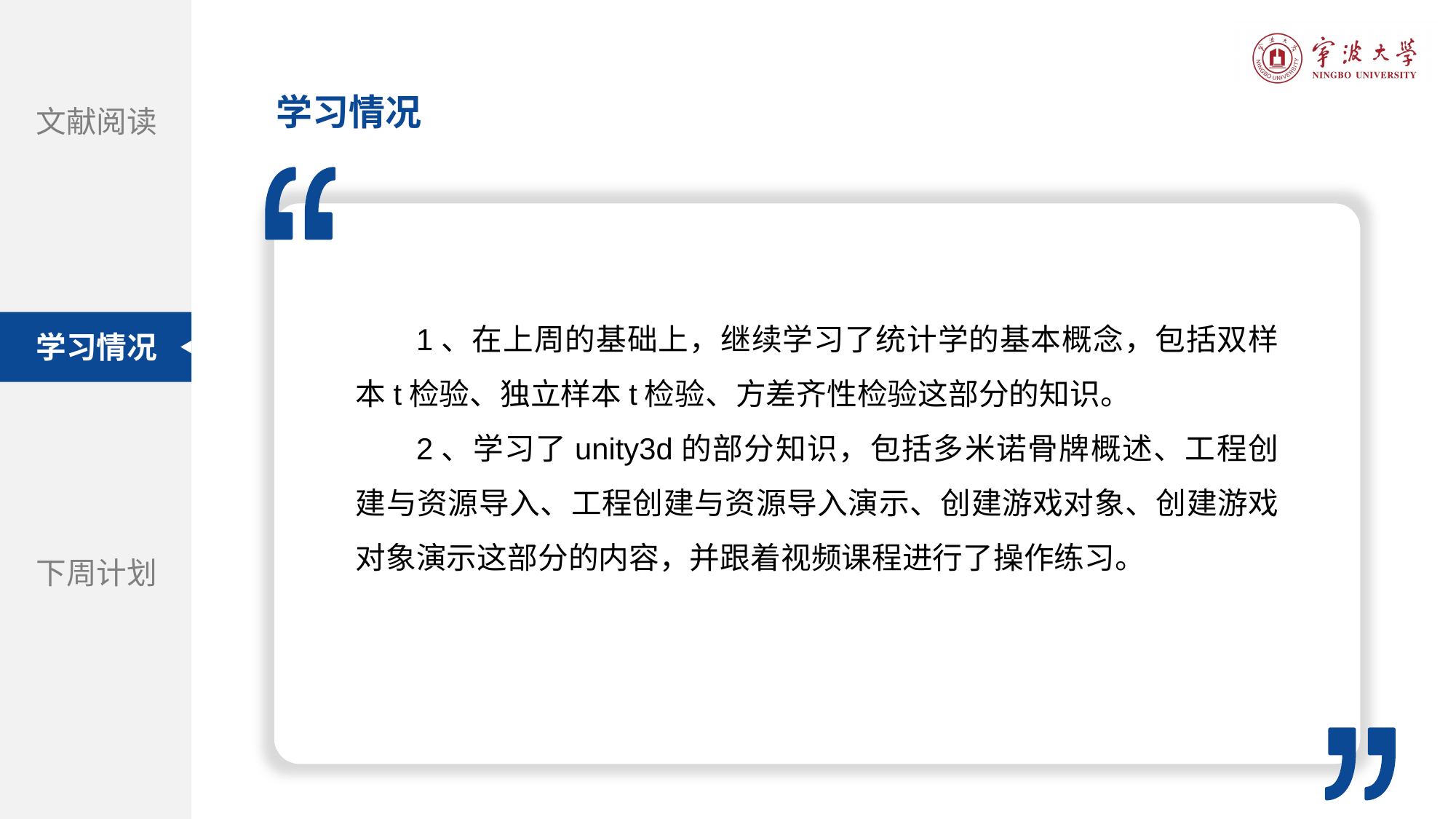

学习情况
文献阅读

1、在上周的基础上，继续学习了统计学的基本概念，包括双样本t检验、独立样本t检验、方差齐性检验这部分的知识。
2、学习了unity3d的部分知识，包括多米诺骨牌概述、工程创建与资源导入、工程创建与资源导入演示、创建游戏对象、创建游戏对象演示这部分的内容，并跟着视频课程进行了操作练习。

学习情况
下周计划